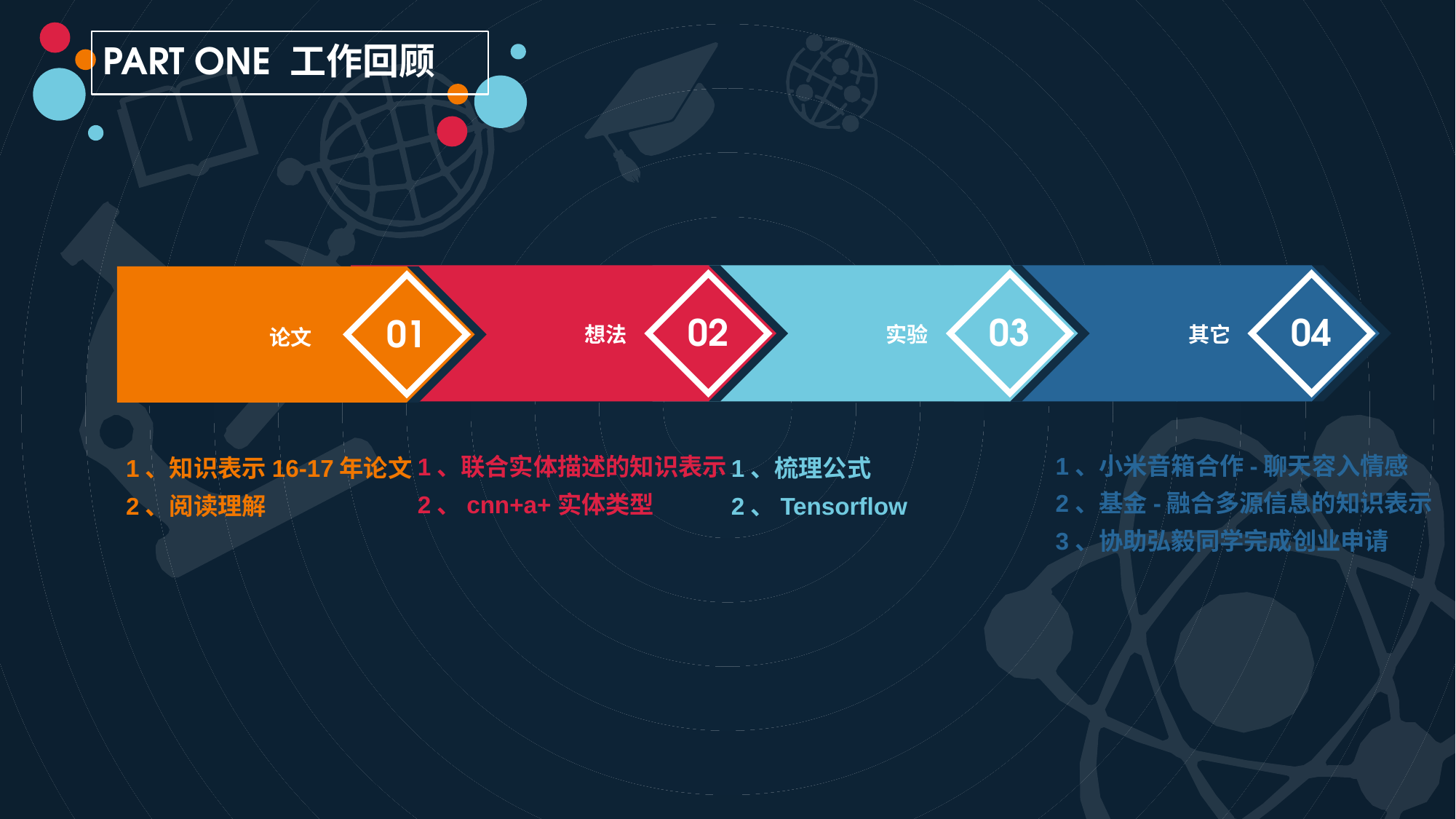

PART ONE 工作回顾

02
想法

03
实验

04
其它

01
论文
1、小米音箱合作-聊天容入情感
2、基金-融合多源信息的知识表示
3、协助弘毅同学完成创业申请
1、联合实体描述的知识表示
2、cnn+a+实体类型
1、知识表示16-17年论文
2、阅读理解

1、梳理公式
2、Tensorflow